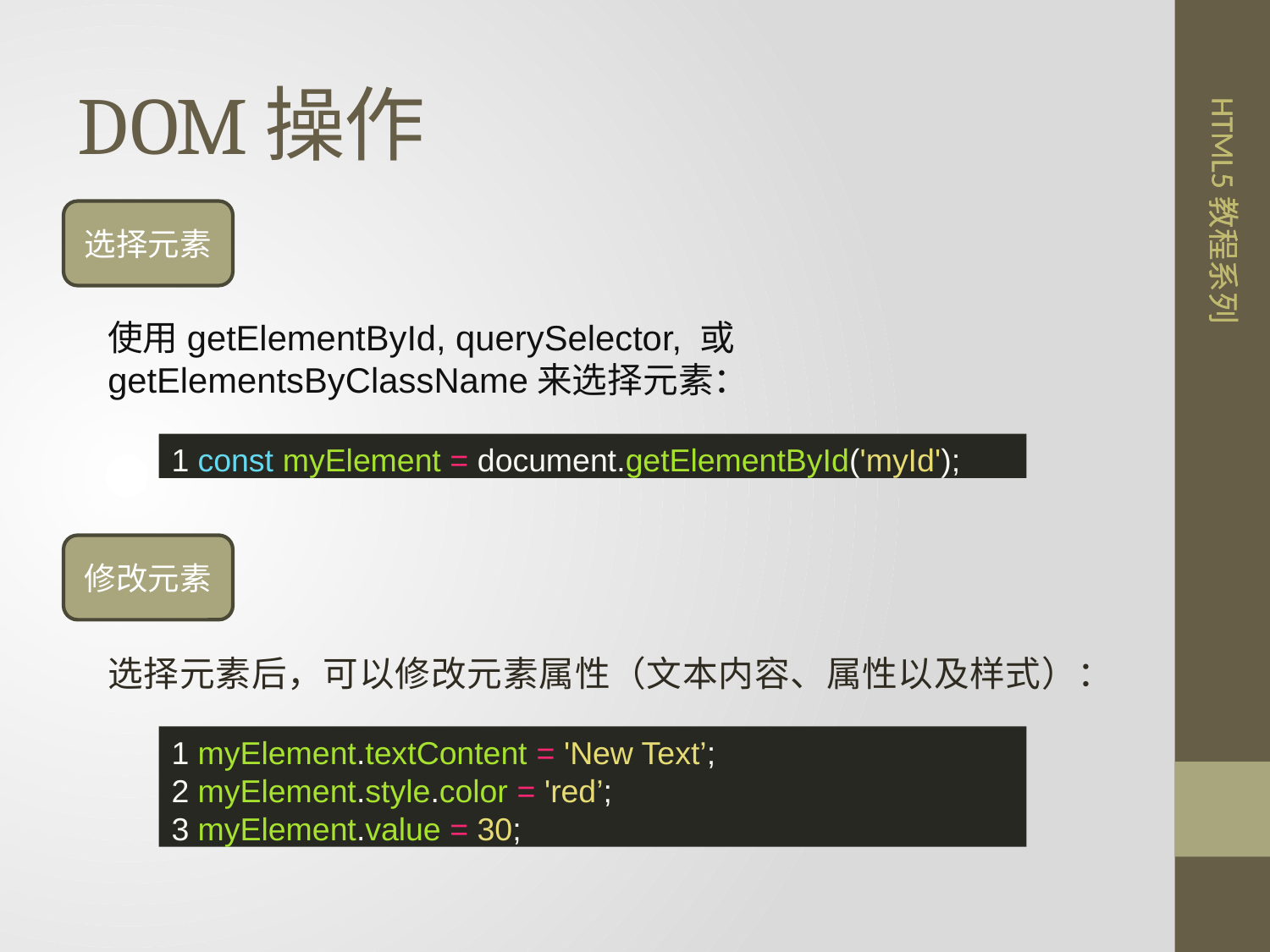

# DOM操作
选择元素
使用getElementById, querySelector, 或getElementsByClassName来选择元素：
1 const myElement = document.getElementById('myId');
修改元素
选择元素后，可以修改元素属性（文本内容、属性以及样式）：
1 myElement.textContent = 'New Text’;
2 myElement.style.color = 'red’;
3 myElement.value = 30;